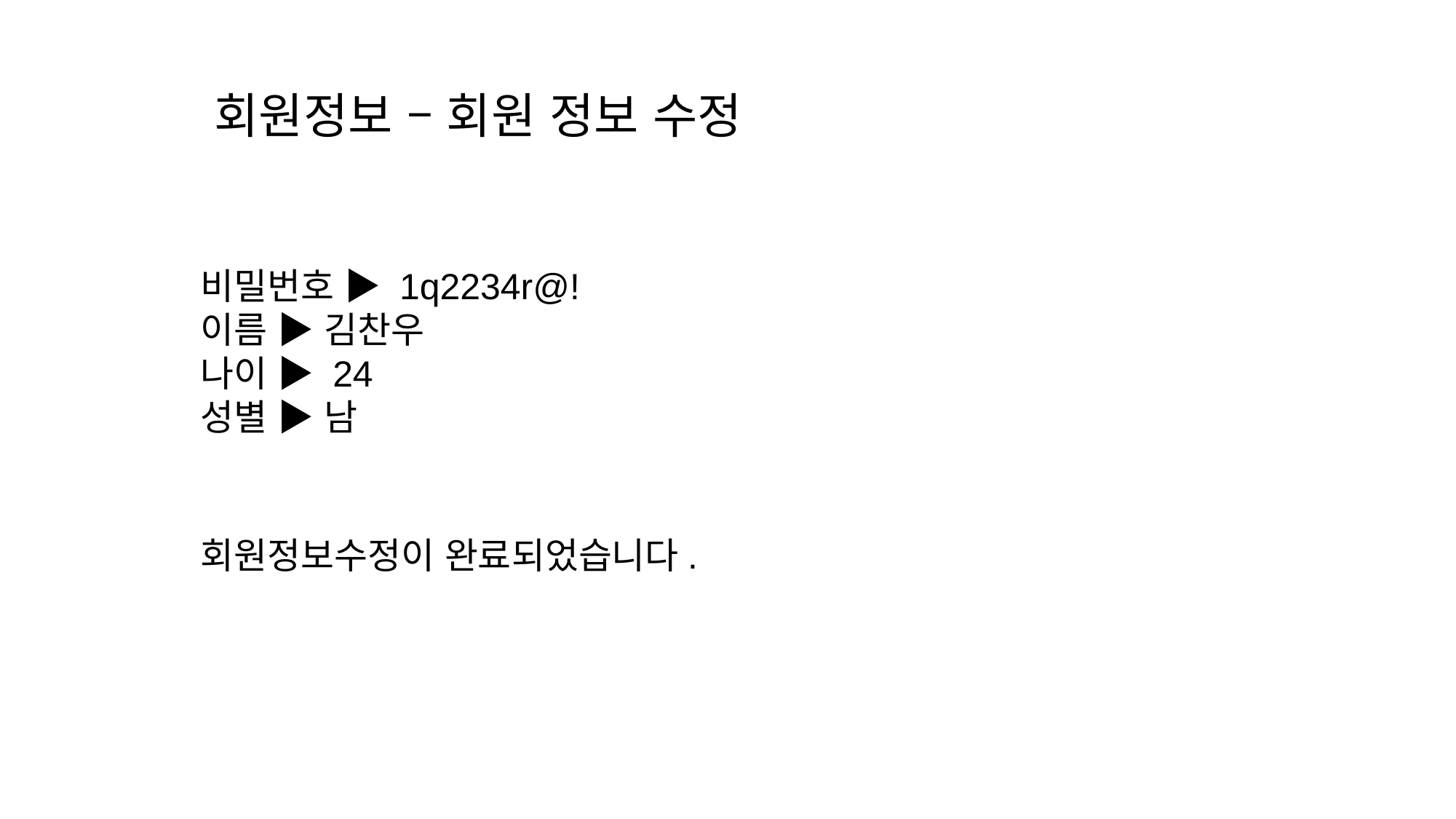

# 회원정보 – 회원 정보 수정
비밀번호 ▶ 1q2234r@!
이름 ▶ 김찬우
나이 ▶ 24
성별 ▶ 남
회원정보수정이 완료되었습니다.